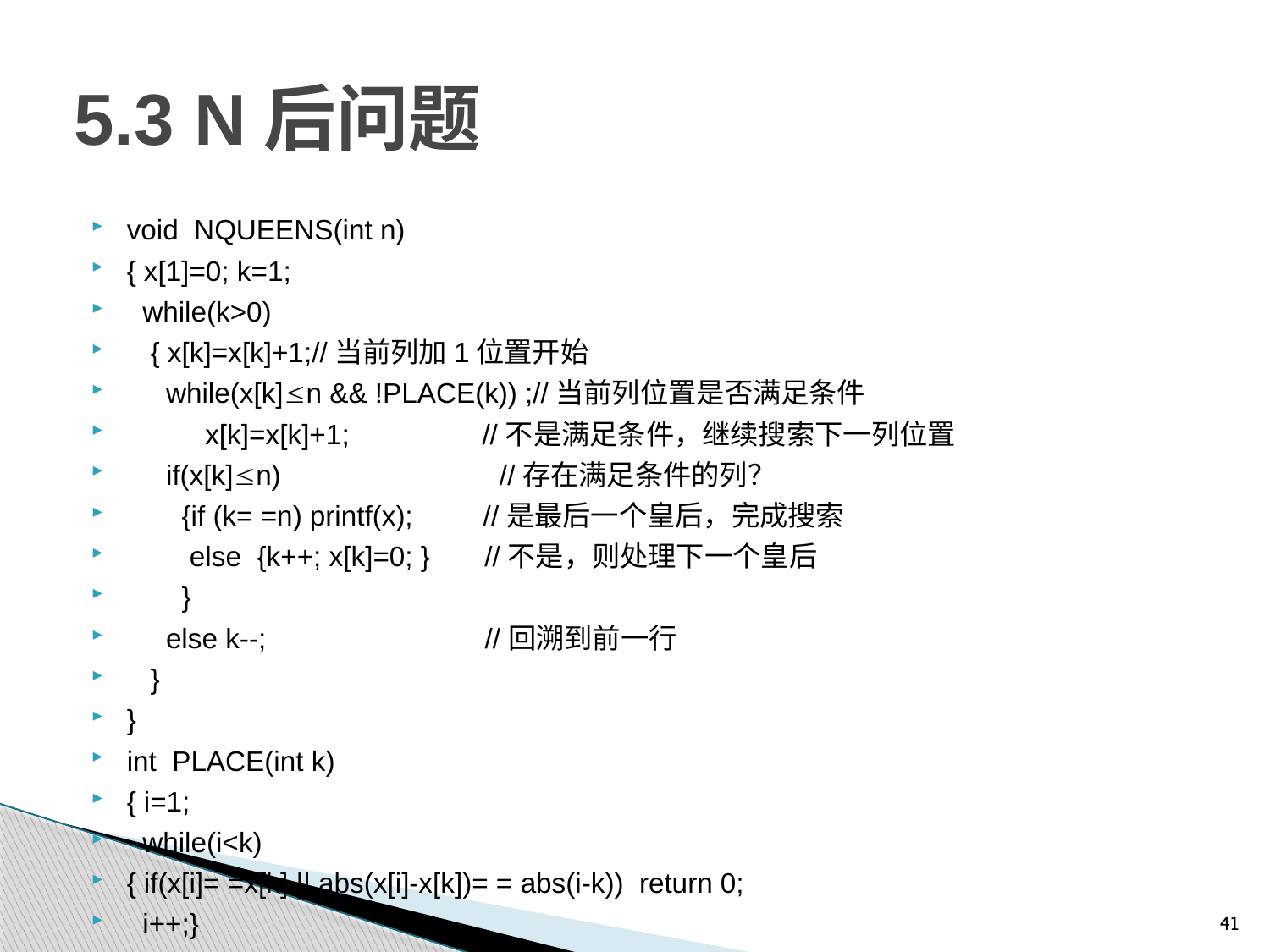

# 5.3 N后问题
void  NQUEENS(int n)
{ x[1]=0; k=1;
  while(k>0)
   { x[k]=x[k]+1;//当前列加1位置开始
     while(x[k]≤n && !PLACE(k)) ;//当前列位置是否满足条件
          x[k]=x[k]+1;                 //不是满足条件，继续搜索下一列位置
     if(x[k]≤n)                            //存在满足条件的列？
       {if (k= =n) printf(x);         //是最后一个皇后，完成搜索
        else  {k++; x[k]=0; }       //不是，则处理下一个皇后
       }
     else k--;                            //回溯到前一行
   }
}
int  PLACE(int k)
{ i=1;
  while(i<k)
{ if(x[i]= =x[k] || abs(x[i]-x[k])= = abs(i-k))  return 0;
  i++;}
  return 1;}
41